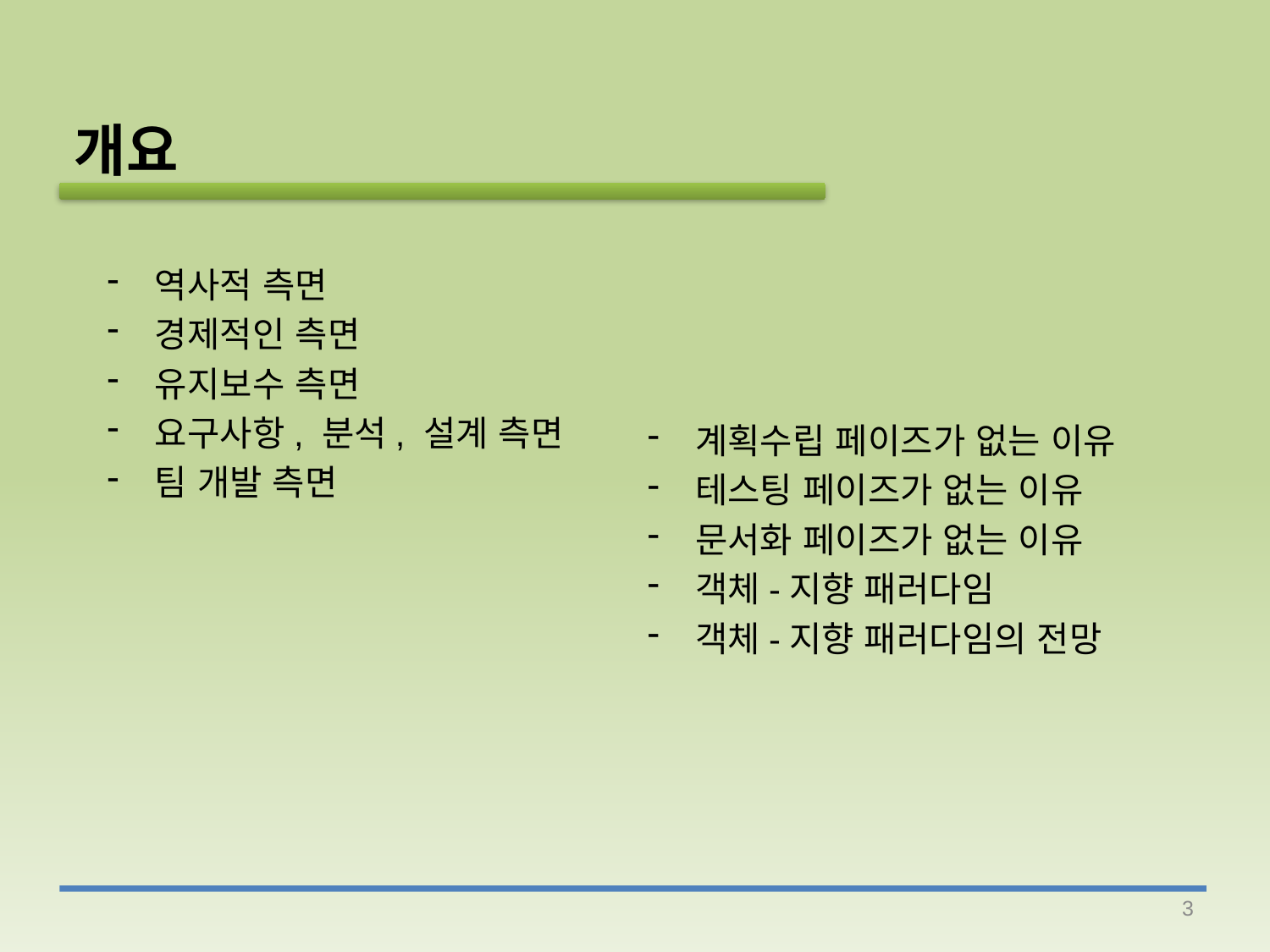

개요

역사적 측면
경제적인 측면
유지보수 측면
요구사항, 분석, 설계 측면
팀 개발 측면

계획수립 페이즈가 없는 이유
테스팅 페이즈가 없는 이유
문서화 페이즈가 없는 이유
객체-지향 패러다임
객체-지향 패러다임의 전망

3